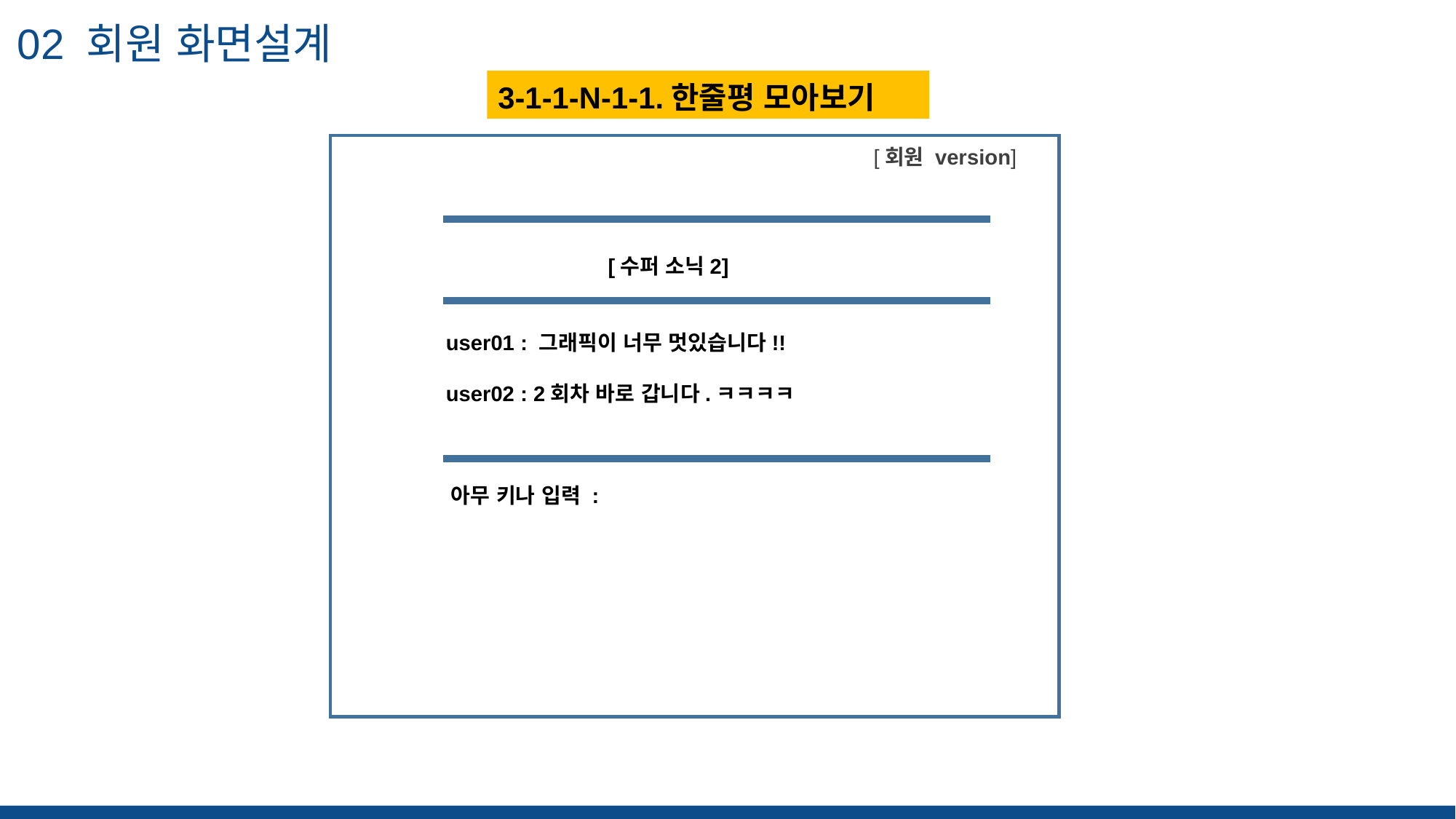

02 회원 화면설계

3-1-1-N-1-1.한줄평 모아보기
“ 해당 슬라이드의 핵심 을 적어주세요 ”

[회원 version]
                            [수퍼 소닉2]

 user01 : 그래픽이 너무 멋있습니다!!

 user02 : 2회차 바로 갑니다.ㅋㅋㅋㅋ

 아무 키나 입력 :